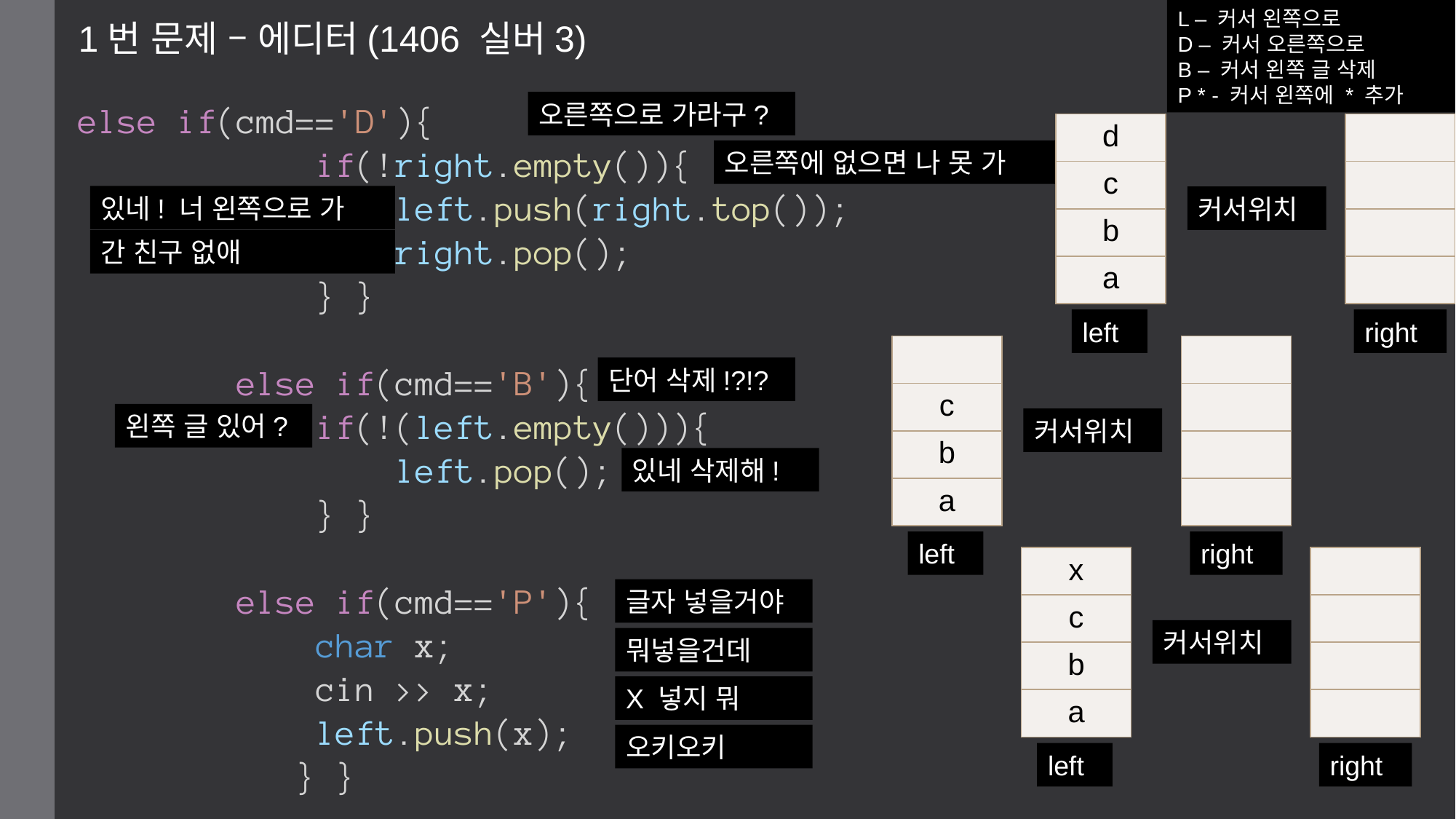

L – 커서 왼쪽으로
D – 커서 오른쪽으로
B – 커서 왼쪽 글 삭제
P * - 커서 왼쪽에 * 추가
1번 문제 – 에디터(1406 실버3)
오른쪽으로 가라구?
else if(cmd=='D'){
            if(!right.empty()){
                left.push(right.top());
                right.pop();
            } }

        else if(cmd=='B'){
            if(!(left.empty())){
                left.pop();
            } }

        else if(cmd=='P'){
            char x;
            cin >> x;
            left.push(x);
           } }
| d |
| --- |
| c |
| b |
| a |
|  |
| --- |
|  |
|  |
|  |
오른쪽에 없으면 나 못 가
있네! 너 왼쪽으로 가
커서위치
간 친구 없애
left
right
|  |
| --- |
| c |
| b |
| a |
|  |
| --- |
|  |
|  |
|  |
단어 삭제!?!?
왼쪽 글 있어?
커서위치
있네 삭제해!
left
right
| x |
| --- |
| c |
| b |
| a |
|  |
| --- |
|  |
|  |
|  |
글자 넣을거야
커서위치
뭐넣을건데
X 넣지 뭐
오키오키
left
right